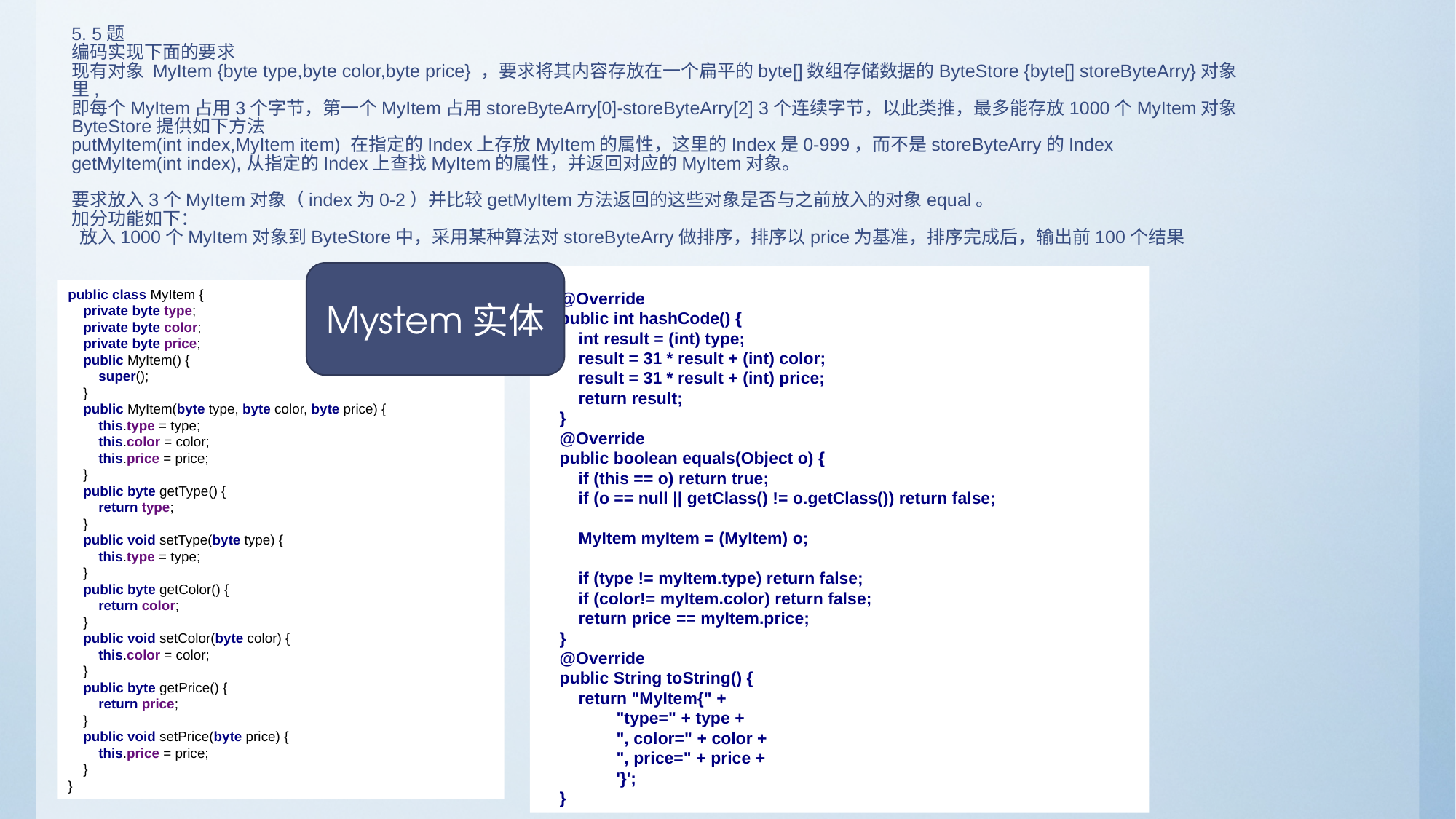

# 5. 5题 编码实现下面的要求 现有对象 MyItem {byte type,byte color,byte price} ，要求将其内容存放在一个扁平的byte[]数组存储数据的ByteStore {byte[] storeByteArry}对象里, 即每个MyItem占用3个字节，第一个MyItem占用storeByteArry[0]-storeByteArry[2] 3个连续字节，以此类推，最多能存放1000个MyItem对象 ByteStore提供如下方法 putMyItem(int index,MyItem item) 在指定的Index上存放MyItem的属性，这里的Index是0-999，而不是storeByteArry的Index getMyItem(int index),从指定的Index上查找MyItem的属性，并返回对应的MyItem对象。 要求放入3个MyItem对象（index为0-2）并比较getMyItem方法返回的这些对象是否与之前放入的对象equal。 加分功能如下： 放入1000个MyItem对象到ByteStore中，采用某种算法对storeByteArry做排序，排序以price为基准，排序完成后，输出前100个结果
Mystem实体
    @Override
    public int hashCode() {
        int result = (int) type;
        result = 31 * result + (int) color;
        result = 31 * result + (int) price;
        return result;
    }
    @Override
    public boolean equals(Object o) {
        if (this == o) return true;
        if (o == null || getClass() != o.getClass()) return false;
        MyItem myItem = (MyItem) o;
        if (type != myItem.type) return false;
        if (color!= myItem.color) return false;
        return price == myItem.price;
    }
    @Override
    public String toString() {
        return "MyItem{" +
                "type=" + type +
                ", color=" + color +
                ", price=" + price +
                '}';
    }
public class MyItem {
    private byte type;
    private byte color;
    private byte price;
    public MyItem() {
        super();
    }
    public MyItem(byte type, byte color, byte price) {
        this.type = type;
        this.color = color;
        this.price = price;
    }
    public byte getType() {
        return type;
    }
    public void setType(byte type) {
        this.type = type;
    }
    public byte getColor() {
        return color;
    }
    public void setColor(byte color) {
        this.color = color;
    }
    public byte getPrice() {
        return price;
    }
    public void setPrice(byte price) {
        this.price = price;
    }
}